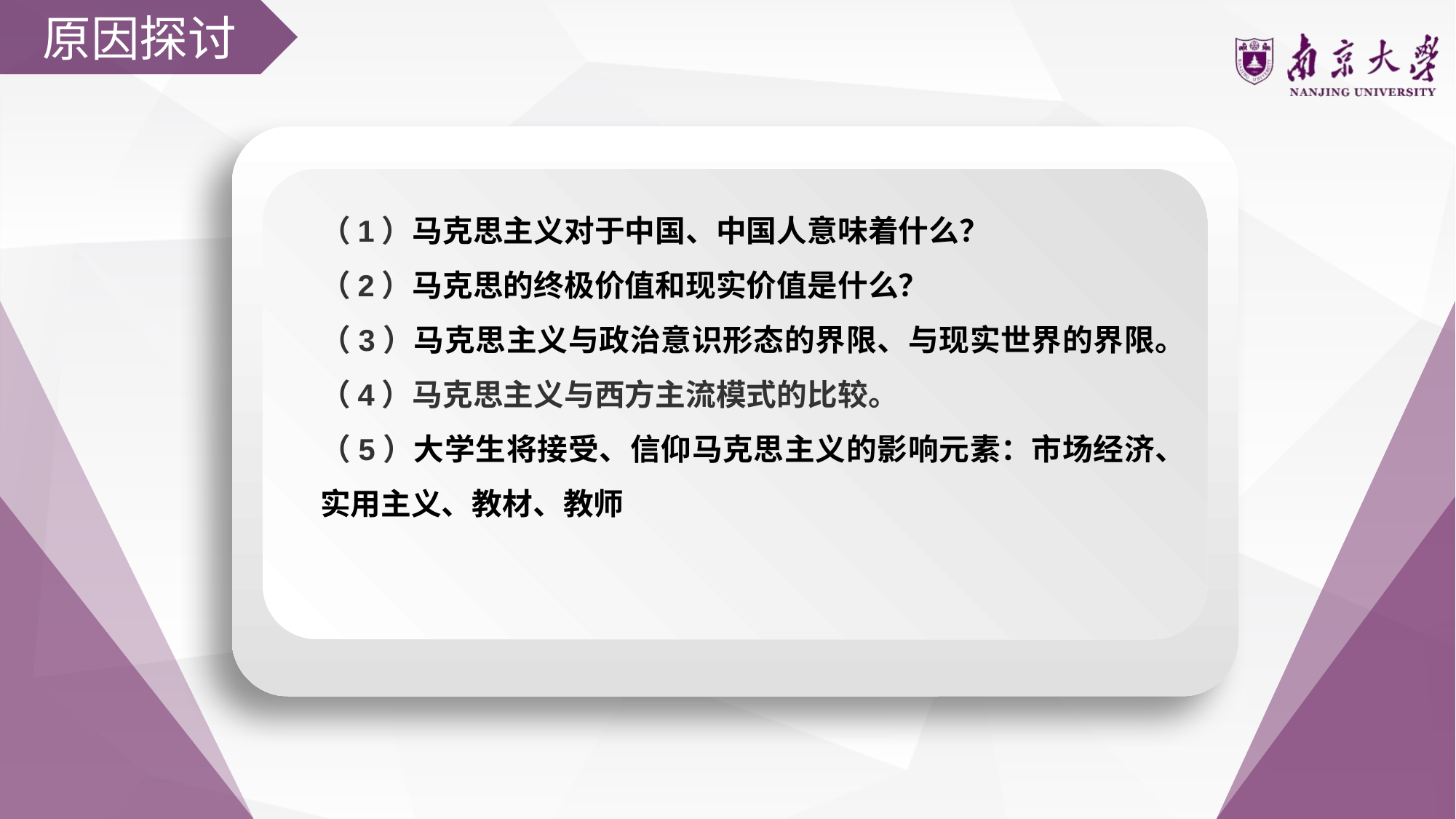

原因探讨

（1）马克思主义对于中国、中国人意味着什么？
（2）马克思的终极价值和现实价值是什么？
（3）马克思主义与政治意识形态的界限、与现实世界的界限。
（4）马克思主义与西方主流模式的比较。
（5）大学生将接受、信仰马克思主义的影响元素：市场经济、实用主义、教材、教师